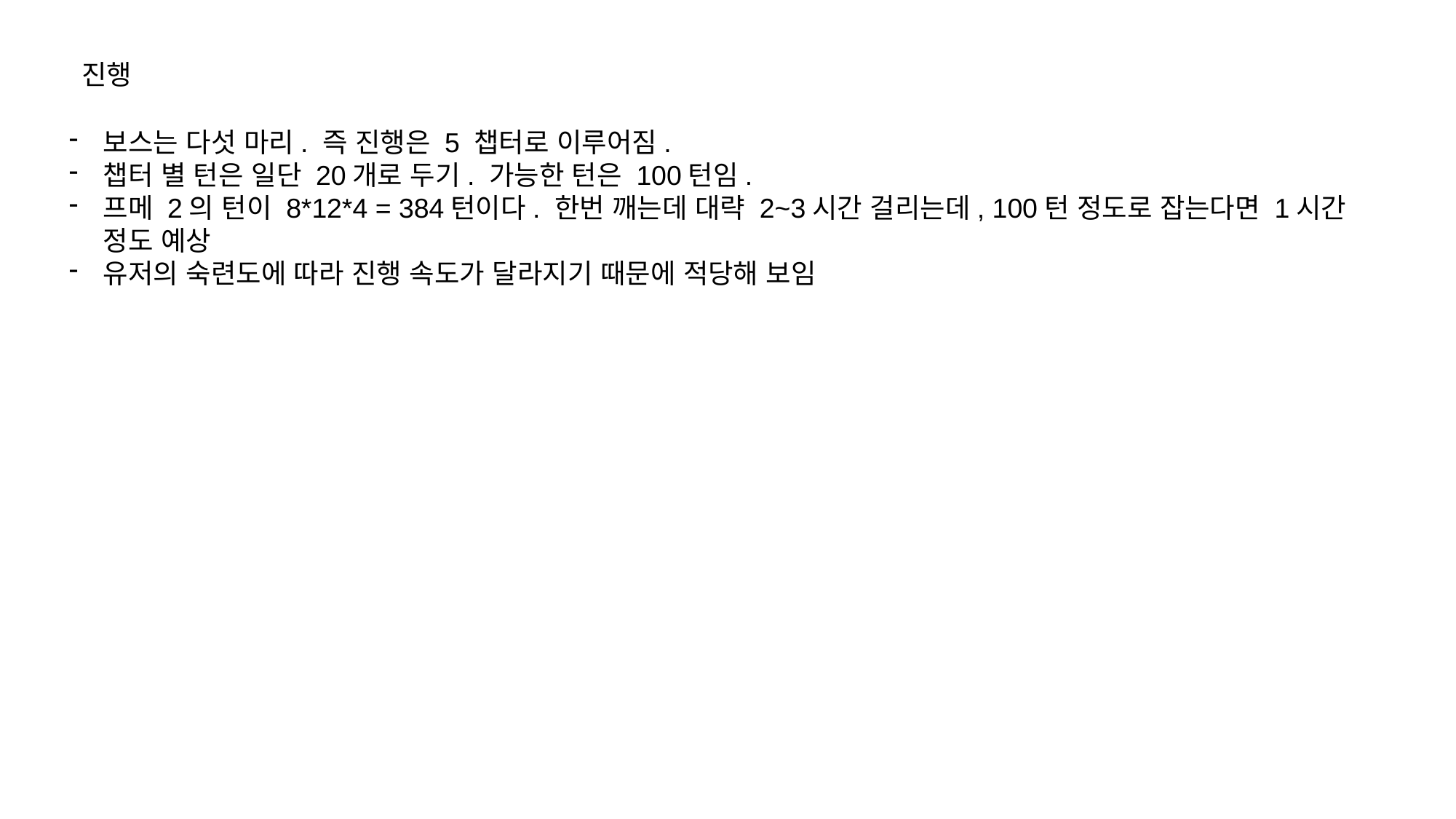

진행
보스는 다섯 마리. 즉 진행은 5 챕터로 이루어짐.
챕터 별 턴은 일단 20개로 두기. 가능한 턴은 100턴임.
프메 2의 턴이 8*12*4 = 384턴이다. 한번 깨는데 대략 2~3시간 걸리는데, 100턴 정도로 잡는다면 1시간 정도 예상
유저의 숙련도에 따라 진행 속도가 달라지기 때문에 적당해 보임